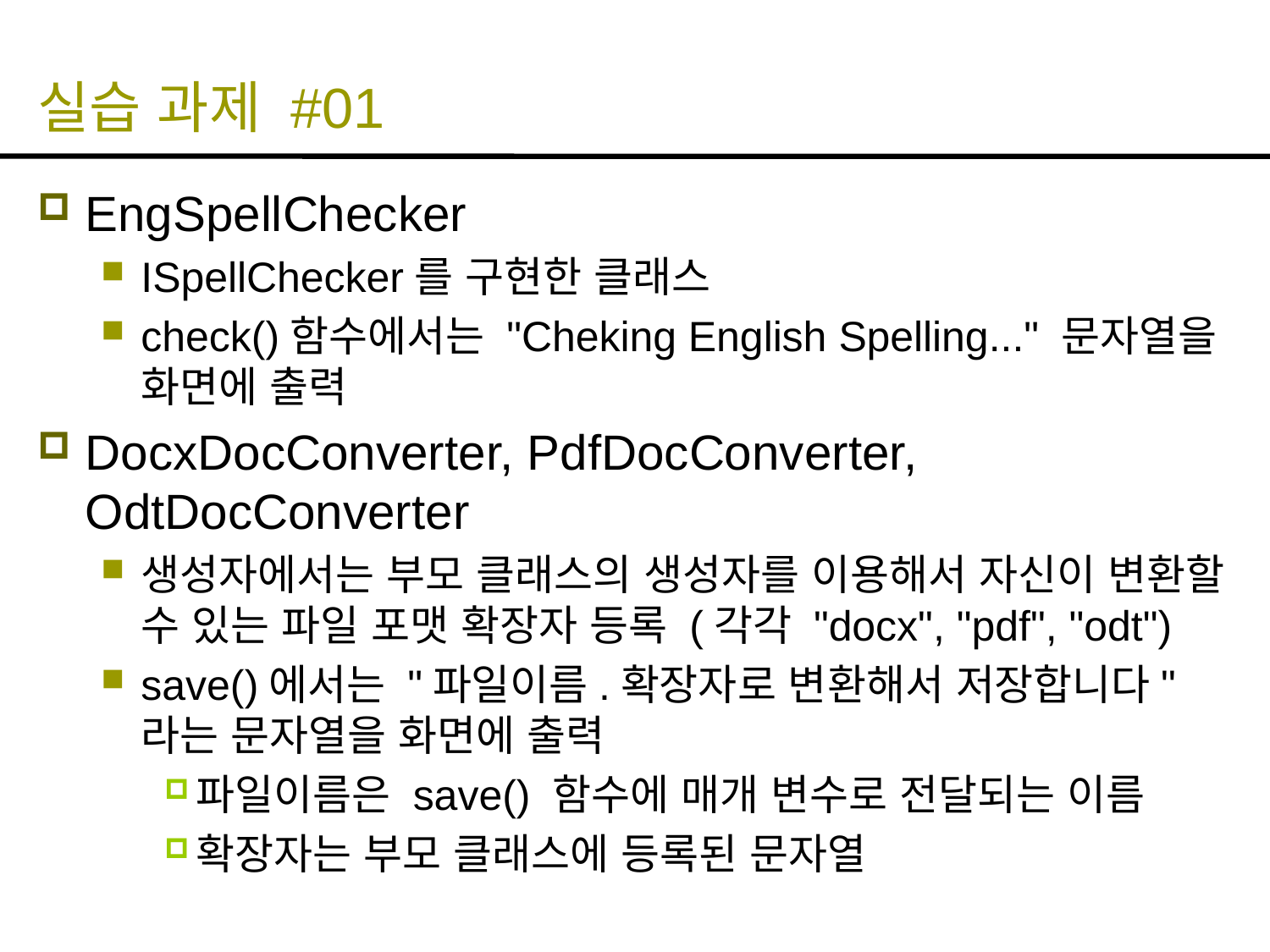

# 실습 과제 #01
EngSpellChecker
ISpellChecker를 구현한 클래스
check()함수에서는 "Cheking English Spelling..." 문자열을 화면에 출력
DocxDocConverter, PdfDocConverter, OdtDocConverter
생성자에서는 부모 클래스의 생성자를 이용해서 자신이 변환할 수 있는 파일 포맷 확장자 등록 (각각 "docx", "pdf", "odt")
save()에서는 "파일이름.확장자로 변환해서 저장합니다"라는 문자열을 화면에 출력
파일이름은 save() 함수에 매개 변수로 전달되는 이름
확장자는 부모 클래스에 등록된 문자열